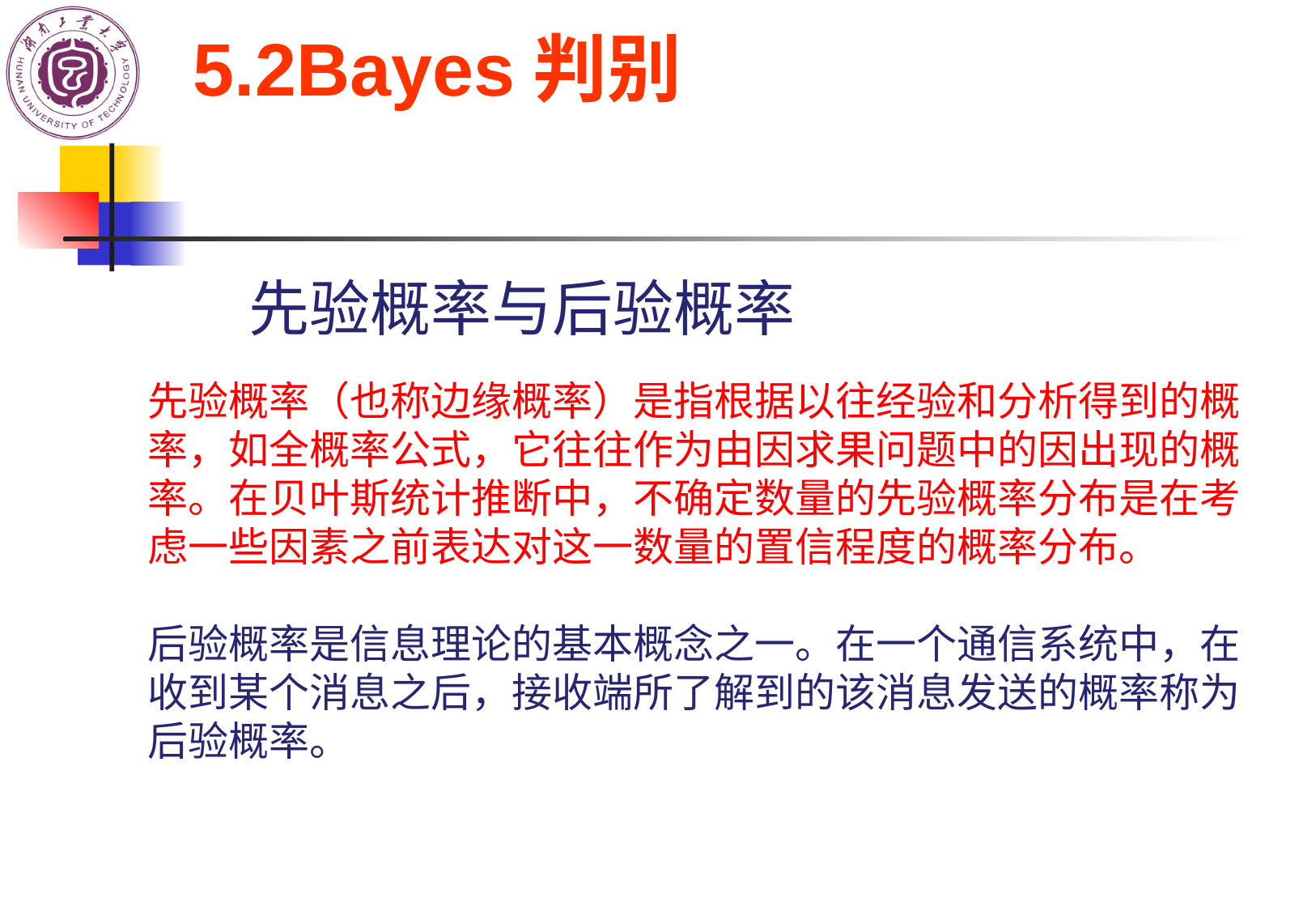

5.2Bayes判别
先验概率与后验概率
先验概率（也称边缘概率）是指根据以往经验和分析得到的概率，如全概率公式，它往往作为由因求果问题中的因出现的概率。在贝叶斯统计推断中，不确定数量的先验概率分布是在考虑一些因素之前表达对这一数量的置信程度的概率分布。

后验概率是信息理论的基本概念之一。在一个通信系统中，在收到某个消息之后，接收端所了解到的该消息发送的概率称为后验概率。

2